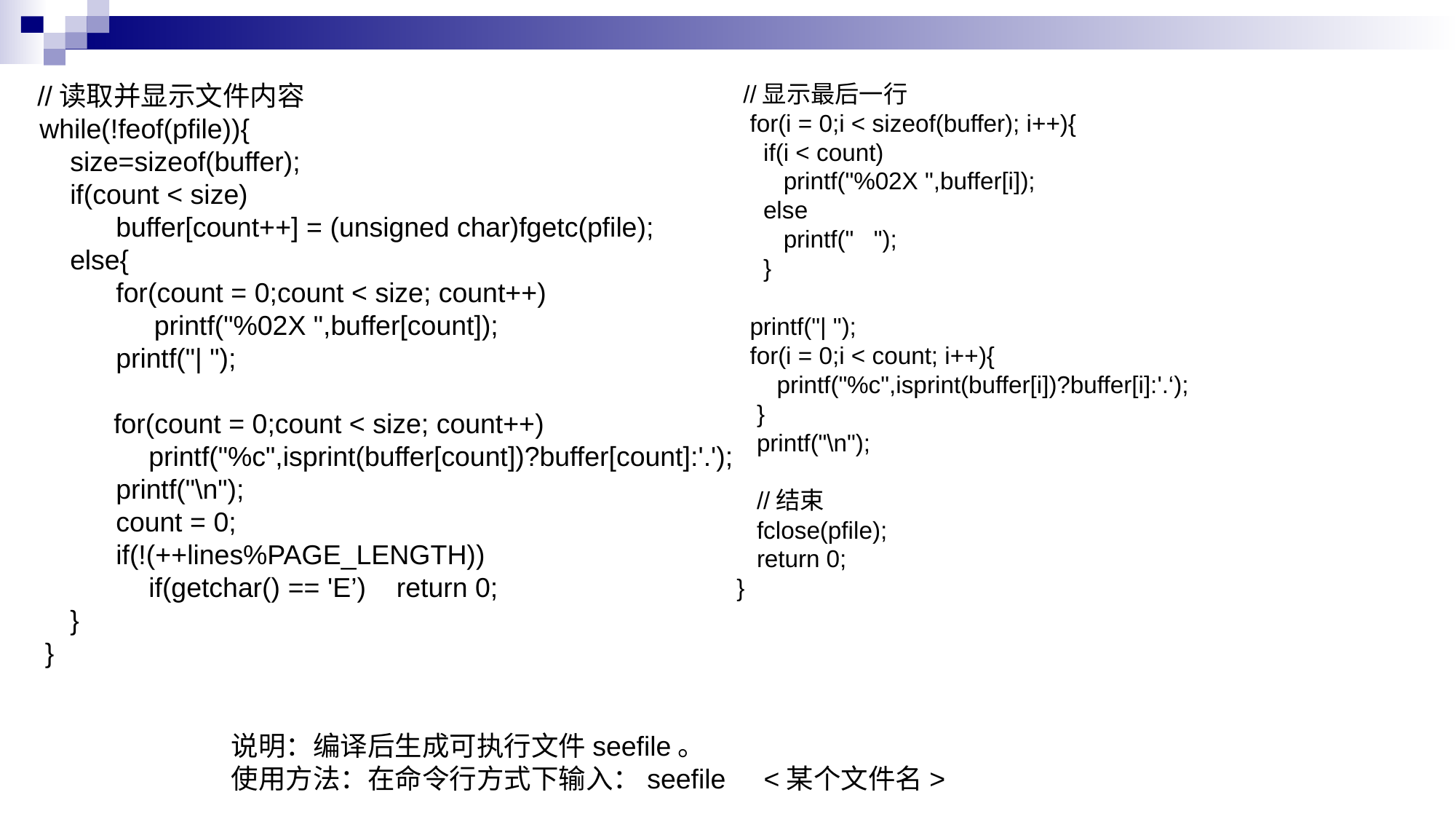

//读取并显示文件内容
	while(!feof(pfile)){
	    size=sizeof(buffer);
	    if(count < size)
	          buffer[count++] = (unsigned char)fgetc(pfile);
	    else{
	          for(count = 0;count < size; count++)
	               printf("%02X ",buffer[count]);
   	          printf("| ");

                        for(count = 0;count < size; count++)
		printf("%c",isprint(buffer[count])?buffer[count]:'.');
	          printf("\n");
	          count = 0;
 	          if(!(++lines%PAGE_LENGTH))
		if(getchar() == 'E’)    return 0;
	    }
               }
 //显示最后一行
  for(i = 0;i < sizeof(buffer); i++){
    if(i < count)
       printf("%02X ",buffer[i]);
    else
       printf("   ");
    }

  printf("| ");
  for(i = 0;i < count; i++){
      printf("%c",isprint(buffer[i])?buffer[i]:'.‘);
   }
   printf("\n");

   //结束
   fclose(pfile);
   return 0;
}
说明：编译后生成可执行文件seefile。
使用方法：在命令行方式下输入：seefile     <某个文件名>